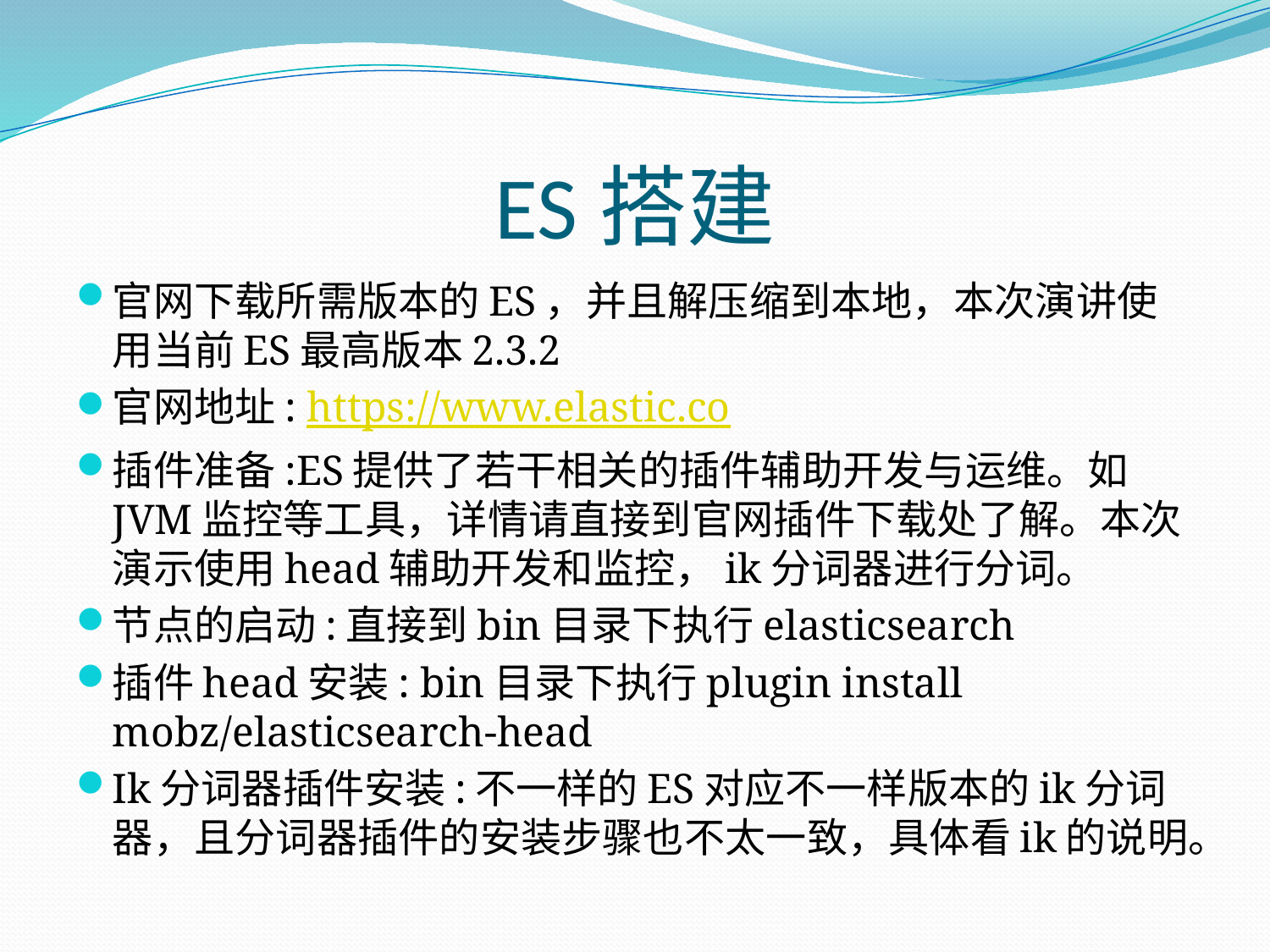

# ES搭建
官网下载所需版本的ES，并且解压缩到本地，本次演讲使用当前ES最高版本2.3.2
官网地址: https://www.elastic.co
插件准备:ES提供了若干相关的插件辅助开发与运维。如JVM监控等工具，详情请直接到官网插件下载处了解。本次演示使用head辅助开发和监控，ik分词器进行分词。
节点的启动:直接到bin目录下执行elasticsearch
插件head安装: bin目录下执行plugin install mobz/elasticsearch-head
Ik分词器插件安装:不一样的ES对应不一样版本的ik分词器，且分词器插件的安装步骤也不太一致，具体看ik的说明。